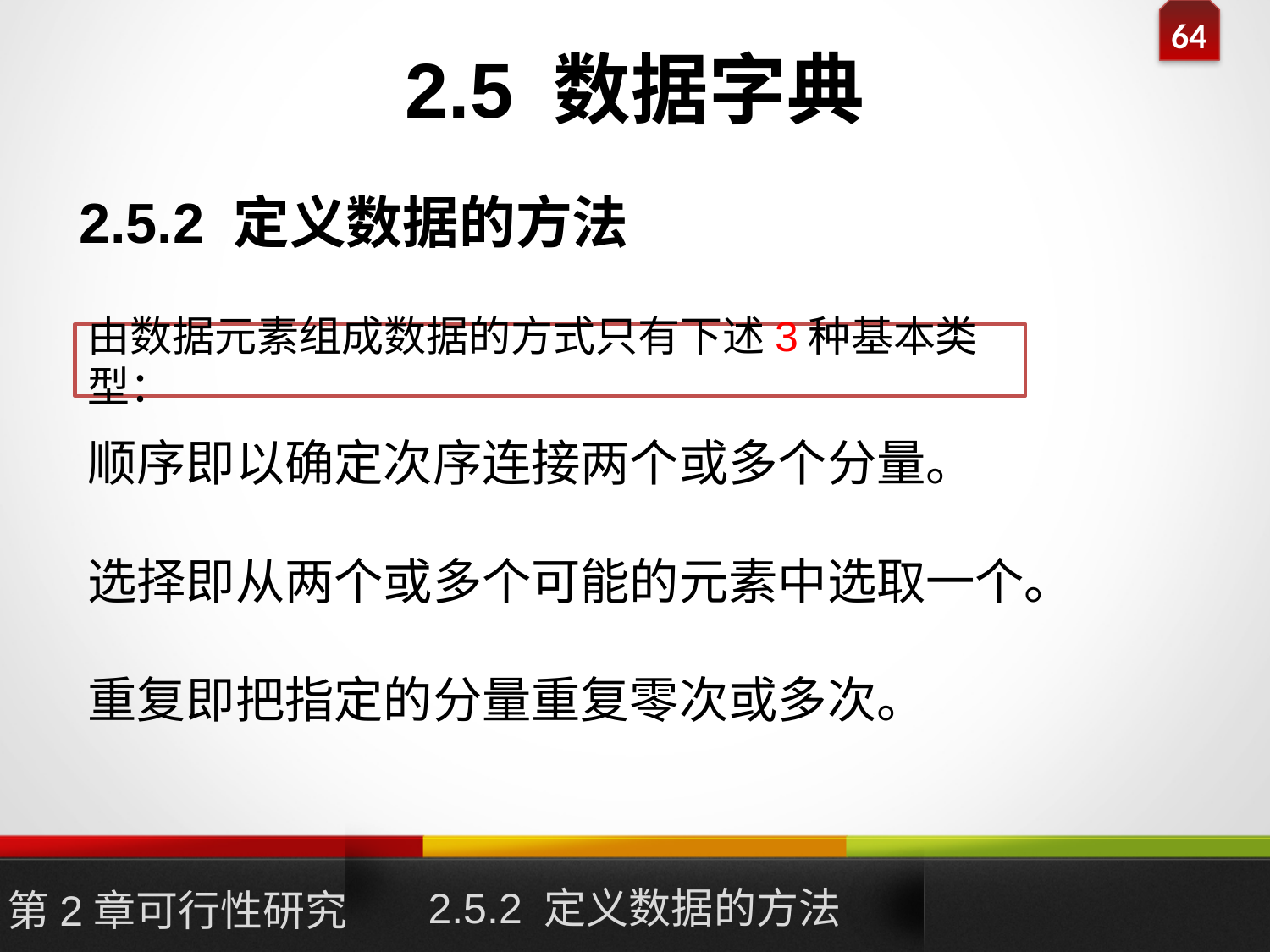

# 2.5 数据字典
2.5.2 定义数据的方法
由数据元素组成数据的方式只有下述3种基本类型：
顺序即以确定次序连接两个或多个分量。

选择即从两个或多个可能的元素中选取一个。

重复即把指定的分量重复零次或多次。
2.5.2 定义数据的方法
第2章可行性研究